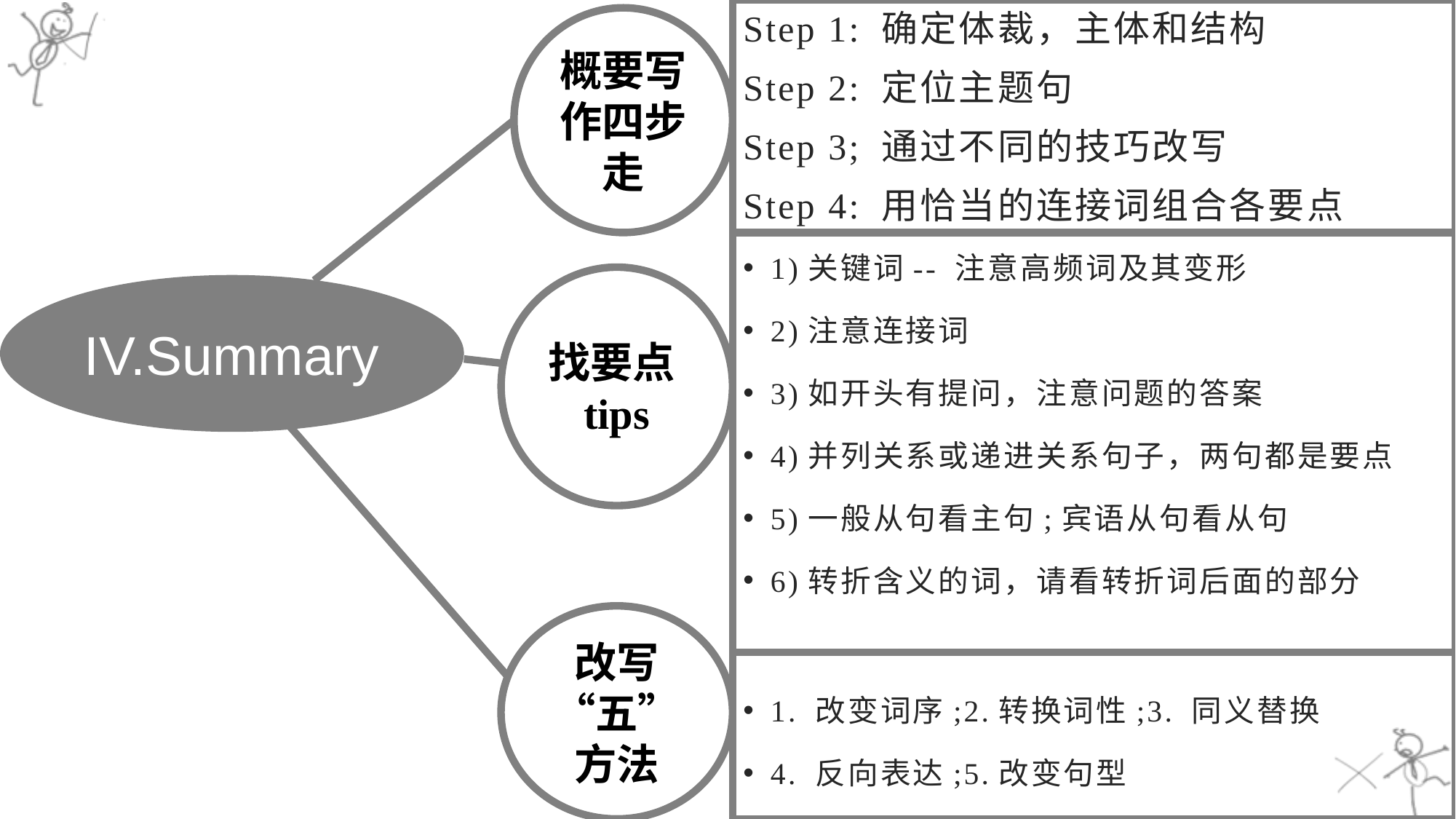

Step 1: 确定体裁，主体和结构
Step 2: 定位主题句
Step 3; 通过不同的技巧改写
Step 4: 用恰当的连接词组合各要点
概要写作四步走
1)关键词-- 注意高频词及其变形
2)注意连接词
3)如开头有提问，注意问题的答案
4)并列关系或递进关系句子，两句都是要点
5)一般从句看主句;宾语从句看从句
6)转折含义的词，请看转折词后面的部分
找要点tips
IV.Summary
改写“五”方法
1. 改变词序;2.转换词性;3. 同义替换
4. 反向表达;5.改变句型